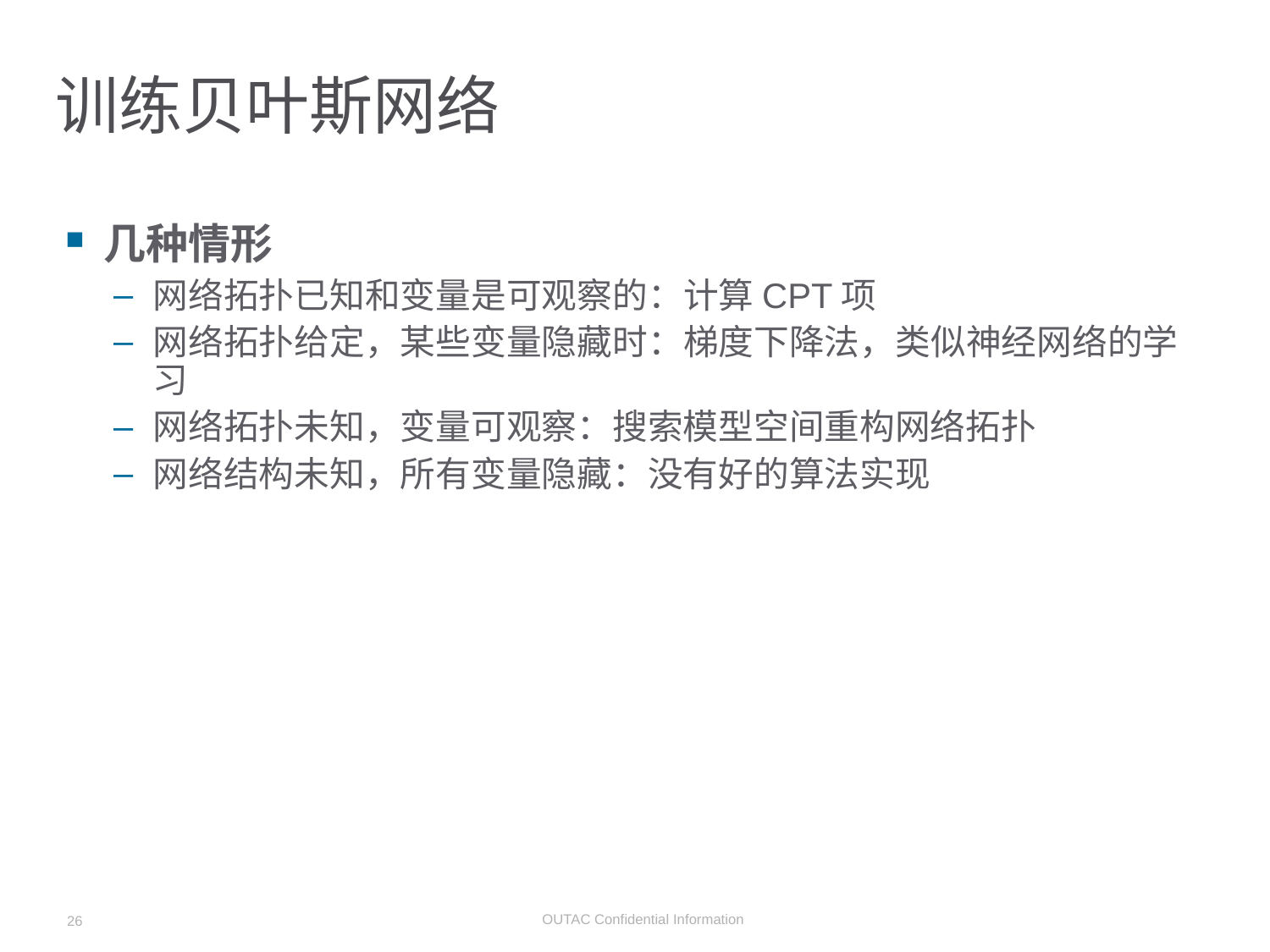

# 训练贝叶斯网络
几种情形
网络拓扑已知和变量是可观察的：计算CPT项
网络拓扑给定，某些变量隐藏时：梯度下降法，类似神经网络的学习
网络拓扑未知，变量可观察：搜索模型空间重构网络拓扑
网络结构未知，所有变量隐藏：没有好的算法实现
26